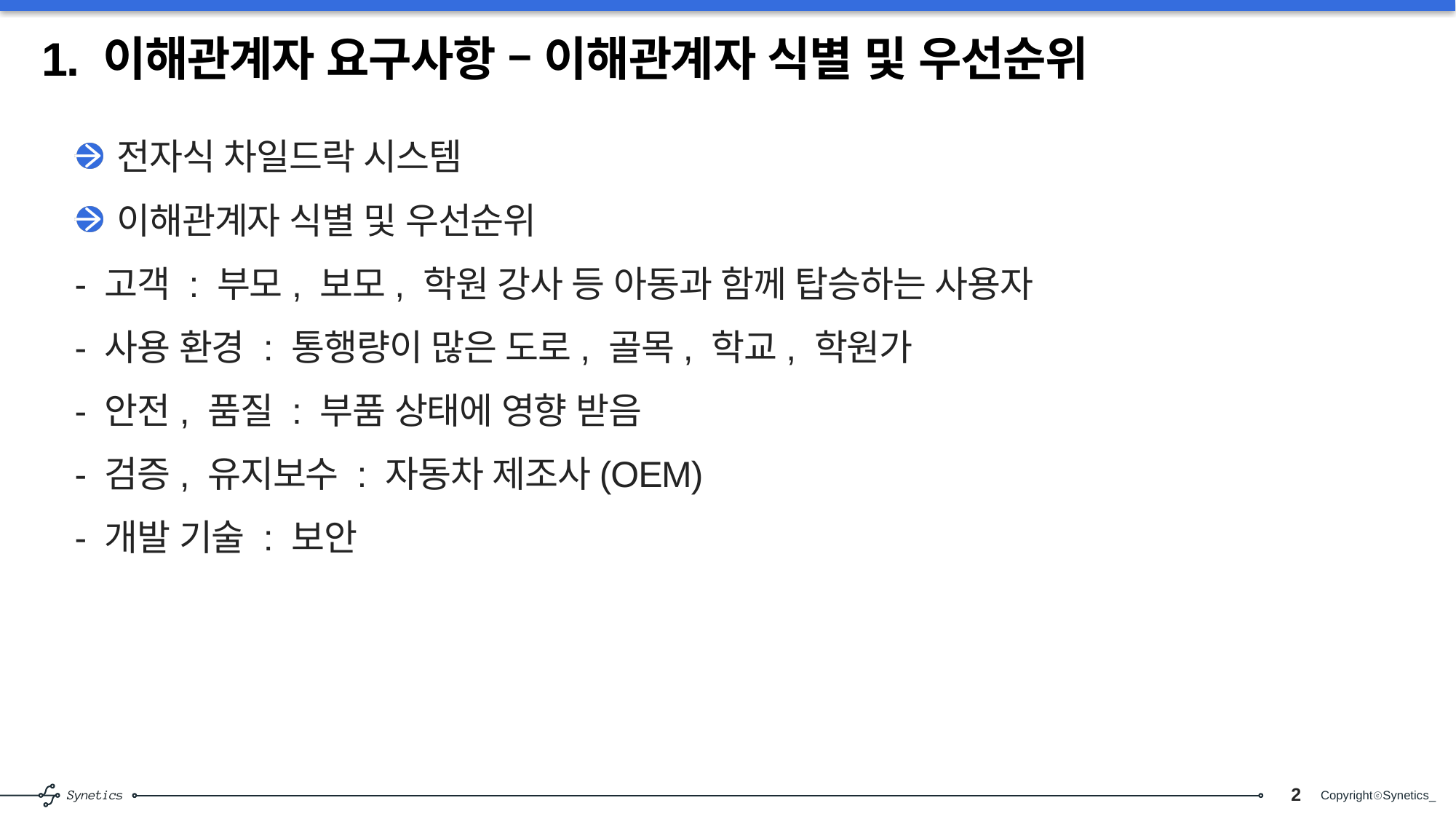

# 1. 이해관계자 요구사항 – 이해관계자 식별 및 우선순위
전자식 차일드락 시스템
이해관계자 식별 및 우선순위
- 고객 : 부모, 보모, 학원 강사 등 아동과 함께 탑승하는 사용자
- 사용 환경 : 통행량이 많은 도로, 골목, 학교, 학원가
- 안전, 품질 : 부품 상태에 영향 받음
- 검증, 유지보수 : 자동차 제조사(OEM)
- 개발 기술 : 보안